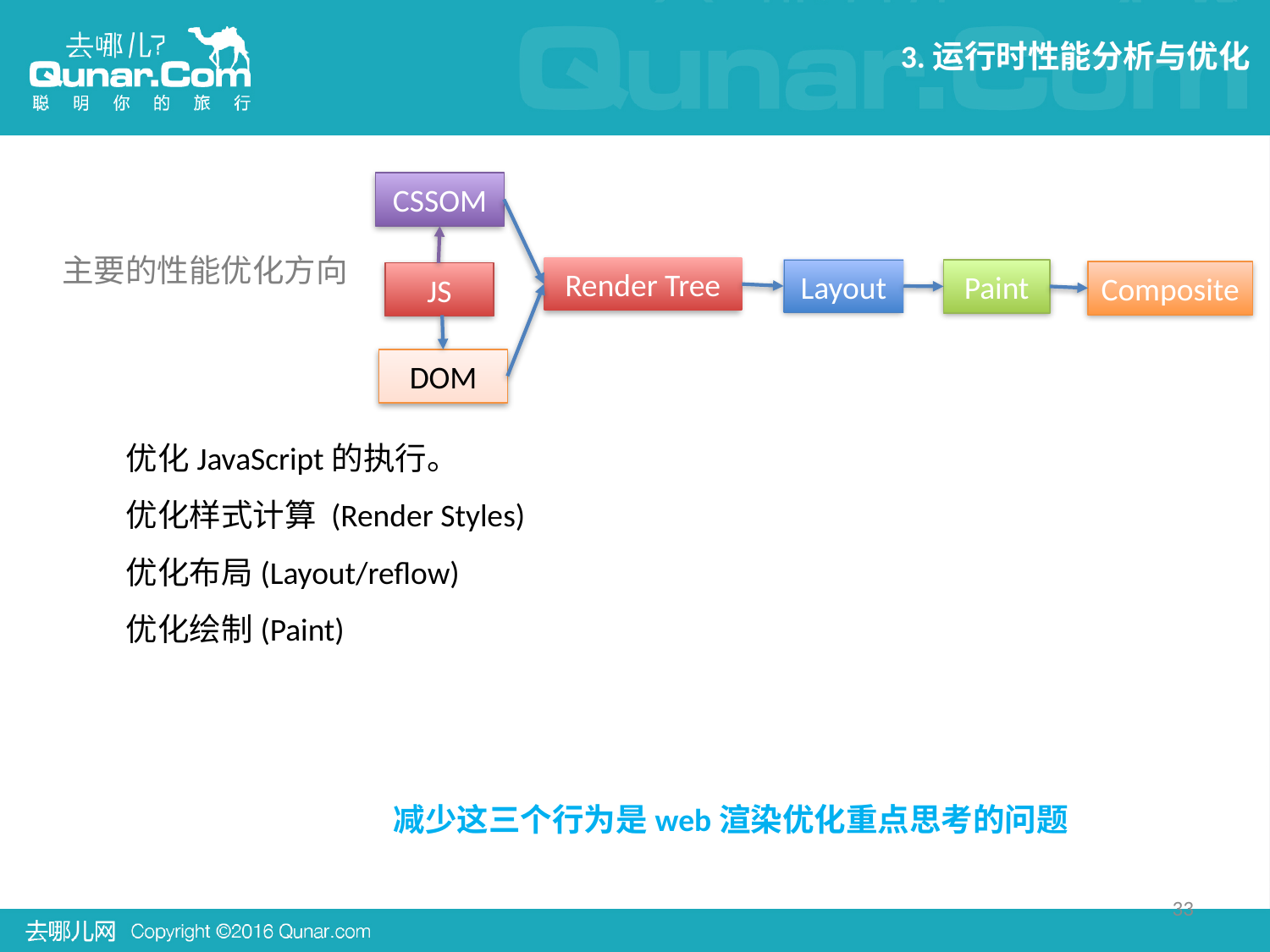

3.运行时性能分析与优化
CSSOM
主要的性能优化方向
Render Tree
Layout
Paint
Composite
JS

优化JavaScript的执行。
优化样式计算 (Render Styles)
优化布局(Layout/reflow)
优化绘制(Paint)

减少这三个行为是web渲染优化重点思考的问题
DOM
33